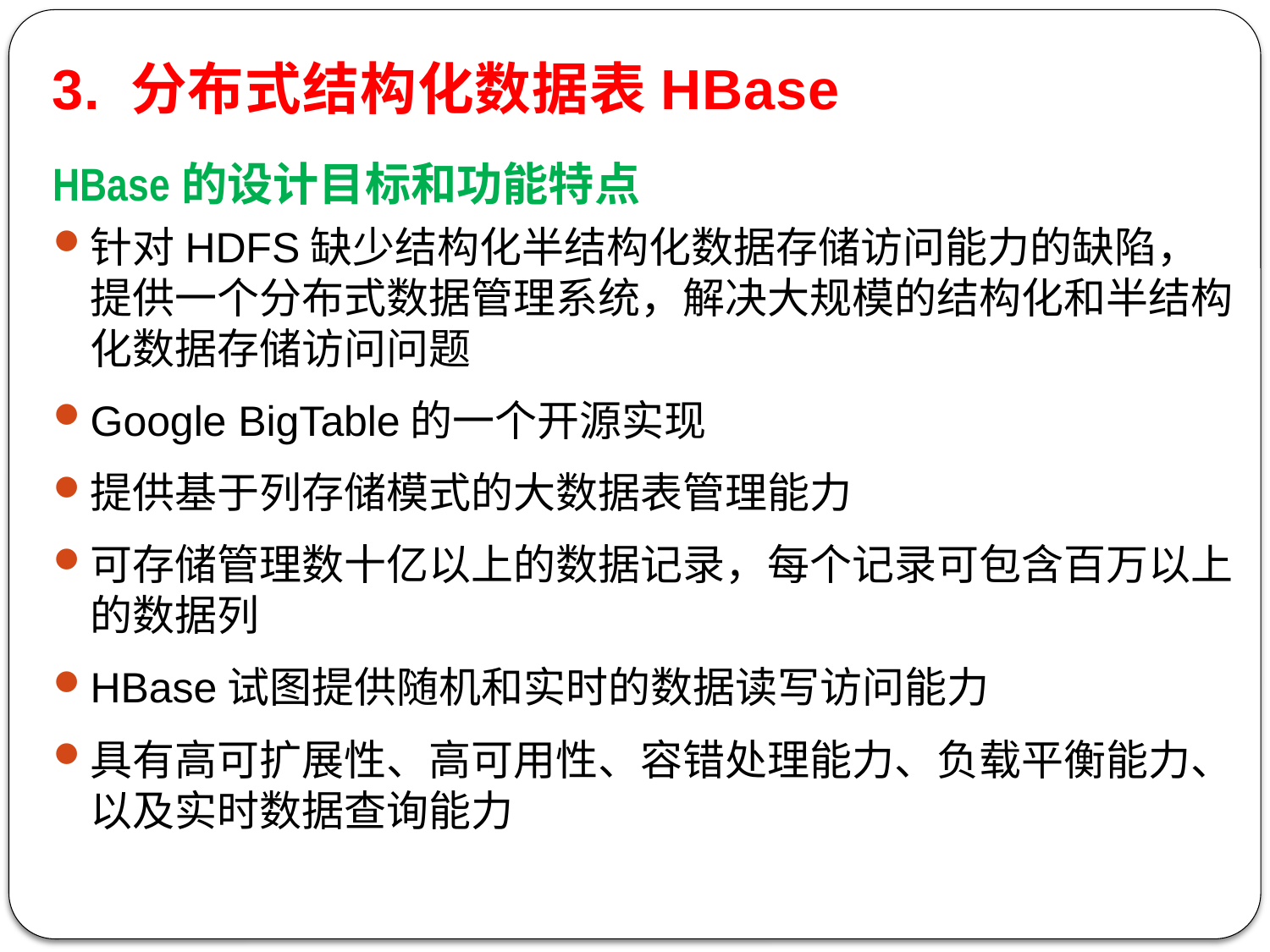

3. 分布式结构化数据表HBase
HBase的设计目标和功能特点
针对HDFS缺少结构化半结构化数据存储访问能力的缺陷，提供一个分布式数据管理系统，解决大规模的结构化和半结构化数据存储访问问题
Google BigTable的一个开源实现
提供基于列存储模式的大数据表管理能力
可存储管理数十亿以上的数据记录，每个记录可包含百万以上的数据列
HBase试图提供随机和实时的数据读写访问能力
具有高可扩展性、高可用性、容错处理能力、负载平衡能力、以及实时数据查询能力